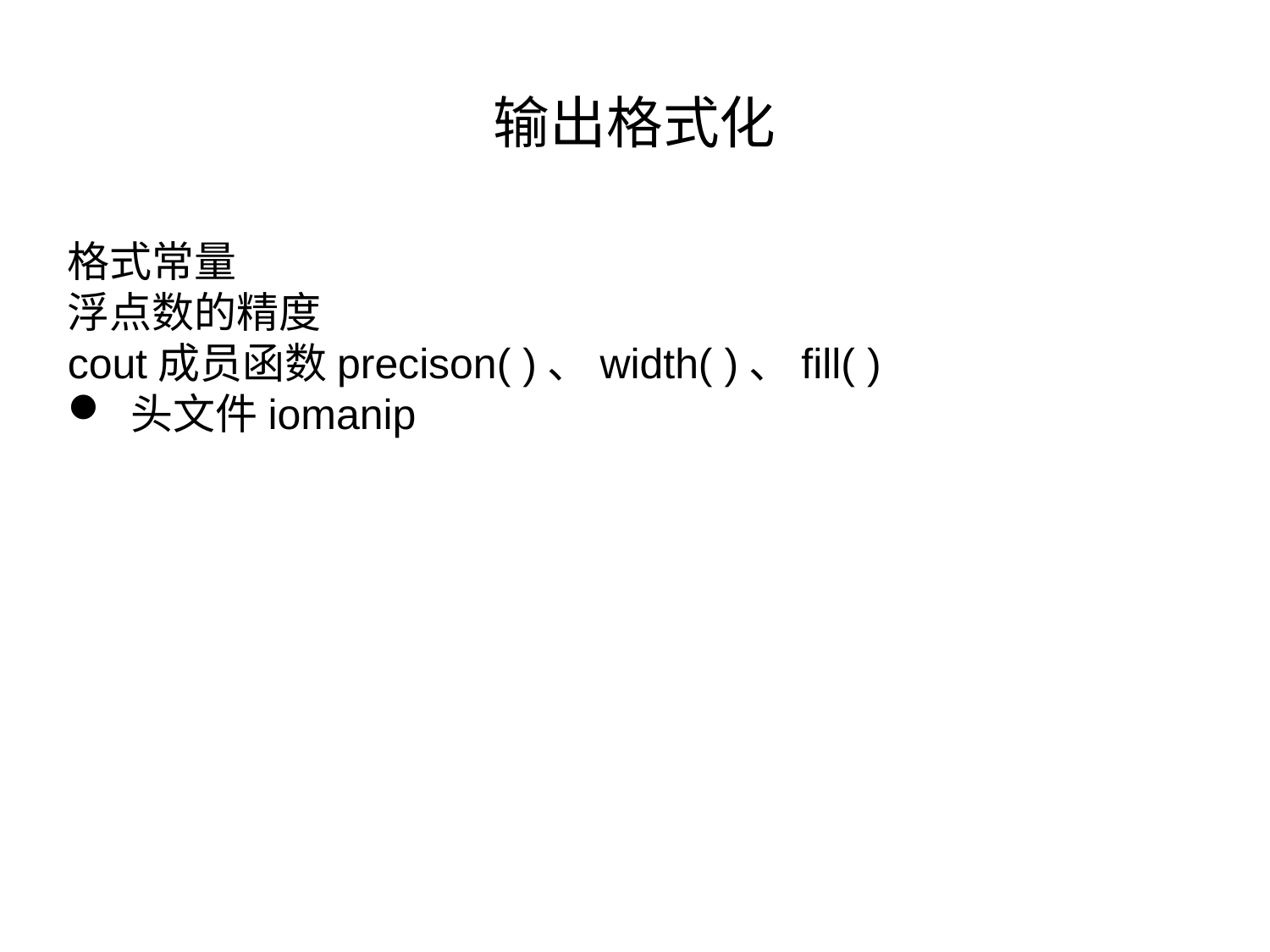

输出格式化
格式常量
浮点数的精度
cout成员函数precison( )、width( )、fill( )
头文件iomanip